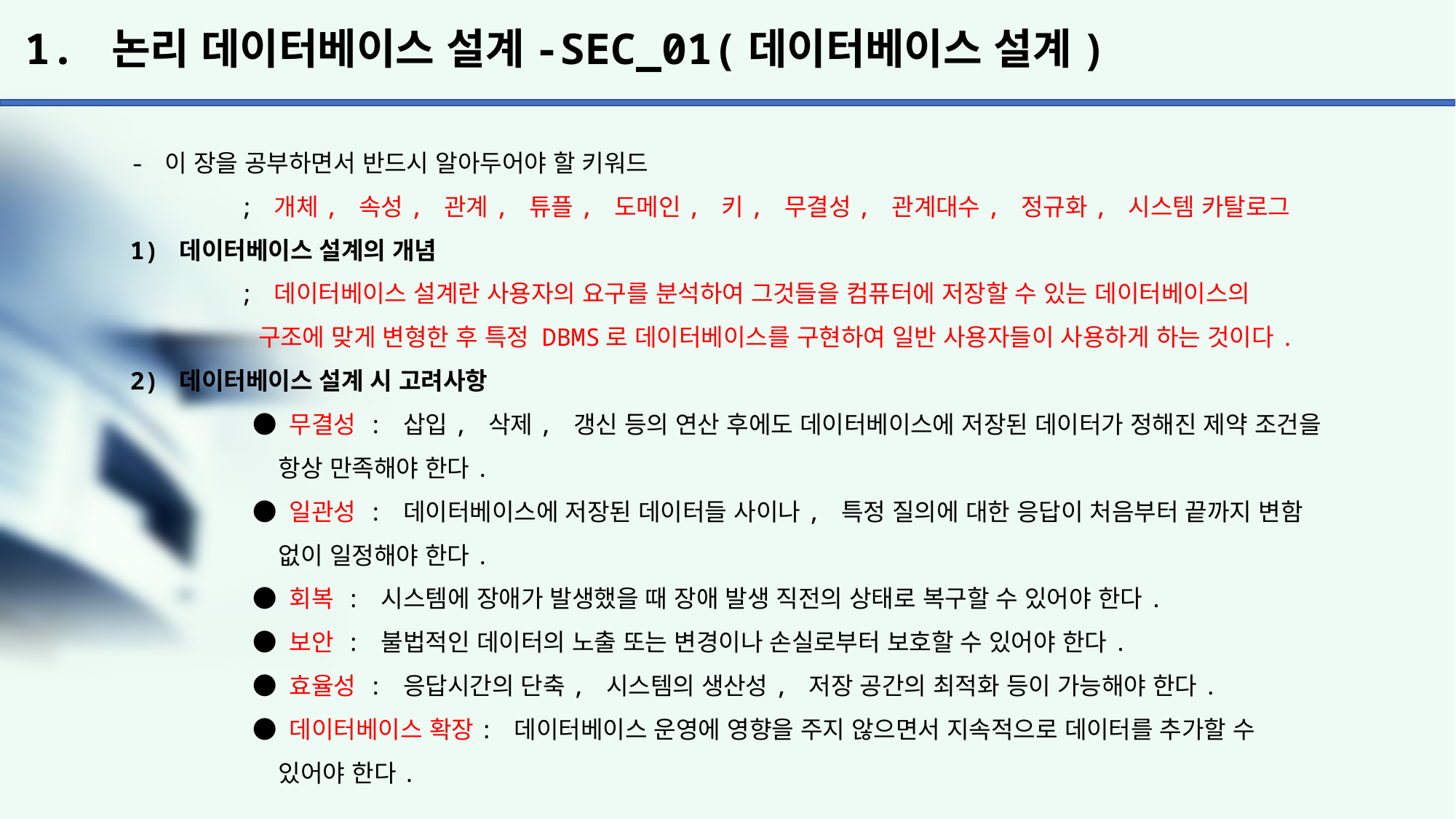

# 1. 논리 데이터베이스 설계-SEC_01(데이터베이스 설계)
- 이 장을 공부하면서 반드시 알아두어야 할 키워드
	; 개체, 속성, 관계, 튜플, 도메인, 키, 무결성, 관계대수, 정규화, 시스템 카탈로그
1) 데이터베이스 설계의 개념
	; 데이터베이스 설계란 사용자의 요구를 분석하여 그것들을 컴퓨터에 저장할 수 있는 데이터베이스의
	  구조에 맞게 변형한 후 특정 DBMS로 데이터베이스를 구현하여 일반 사용자들이 사용하게 하는 것이다.
2) 데이터베이스 설계 시 고려사항
	  ● 무결성 : 삽입, 삭제, 갱신 등의 연산 후에도 데이터베이스에 저장된 데이터가 정해진 제약 조건을
	     항상 만족해야 한다.
	  ● 일관성 : 데이터베이스에 저장된 데이터들 사이나, 특정 질의에 대한 응답이 처음부터 끝까지 변함
	     없이 일정해야 한다.
	  ● 회복 : 시스템에 장애가 발생했을 때 장애 발생 직전의 상태로 복구할 수 있어야 한다.
	  ● 보안 : 불법적인 데이터의 노출 또는 변경이나 손실로부터 보호할 수 있어야 한다.
	  ● 효율성 : 응답시간의 단축, 시스템의 생산성, 저장 공간의 최적화 등이 가능해야 한다.
	  ● 데이터베이스 확장: 데이터베이스 운영에 영향을 주지 않으면서 지속적으로 데이터를 추가할 수
	     있어야 한다.